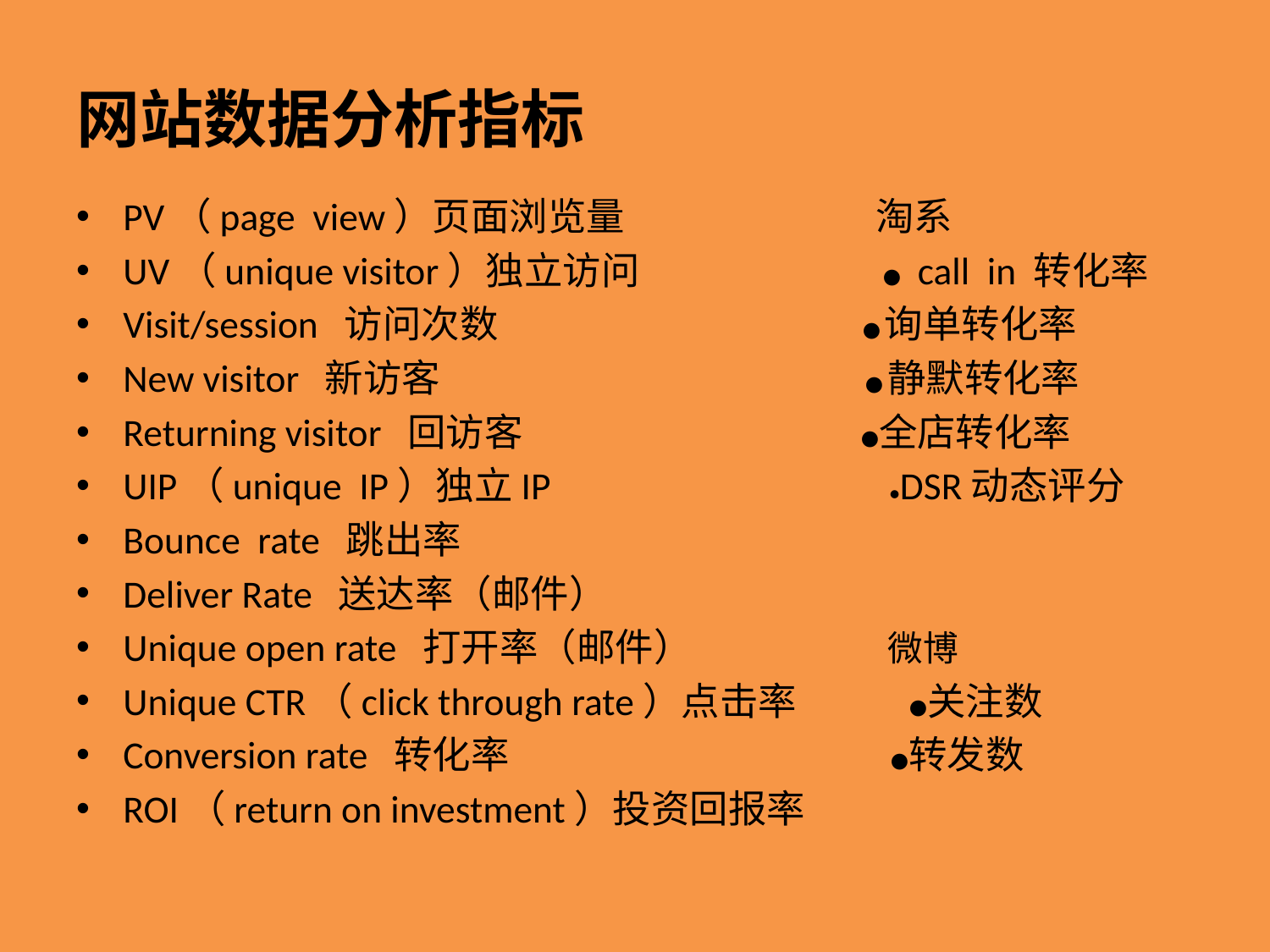

# 网站数据分析指标
PV（page  view）页面浏览量                             淘系
UV（unique visitor）独立访问                            ● call  in 转化率
Visit/session  访问次数                                          ● 询单转化率
New visitor  新访客                                                 ● 静默转化率
Returning visitor  回访客                                       ●全店转化率
UIP（unique  IP）独立IP                                       ●DSR动态评分
Bounce  rate  跳出率
Deliver Rate  送达率（邮件）
Unique open rate  打开率（邮件）                         微博
Unique CTR（click through rate）点击率             ●关注数
Conversion rate  转化率                                            ●转发数
ROI（return on investment）投资回报率